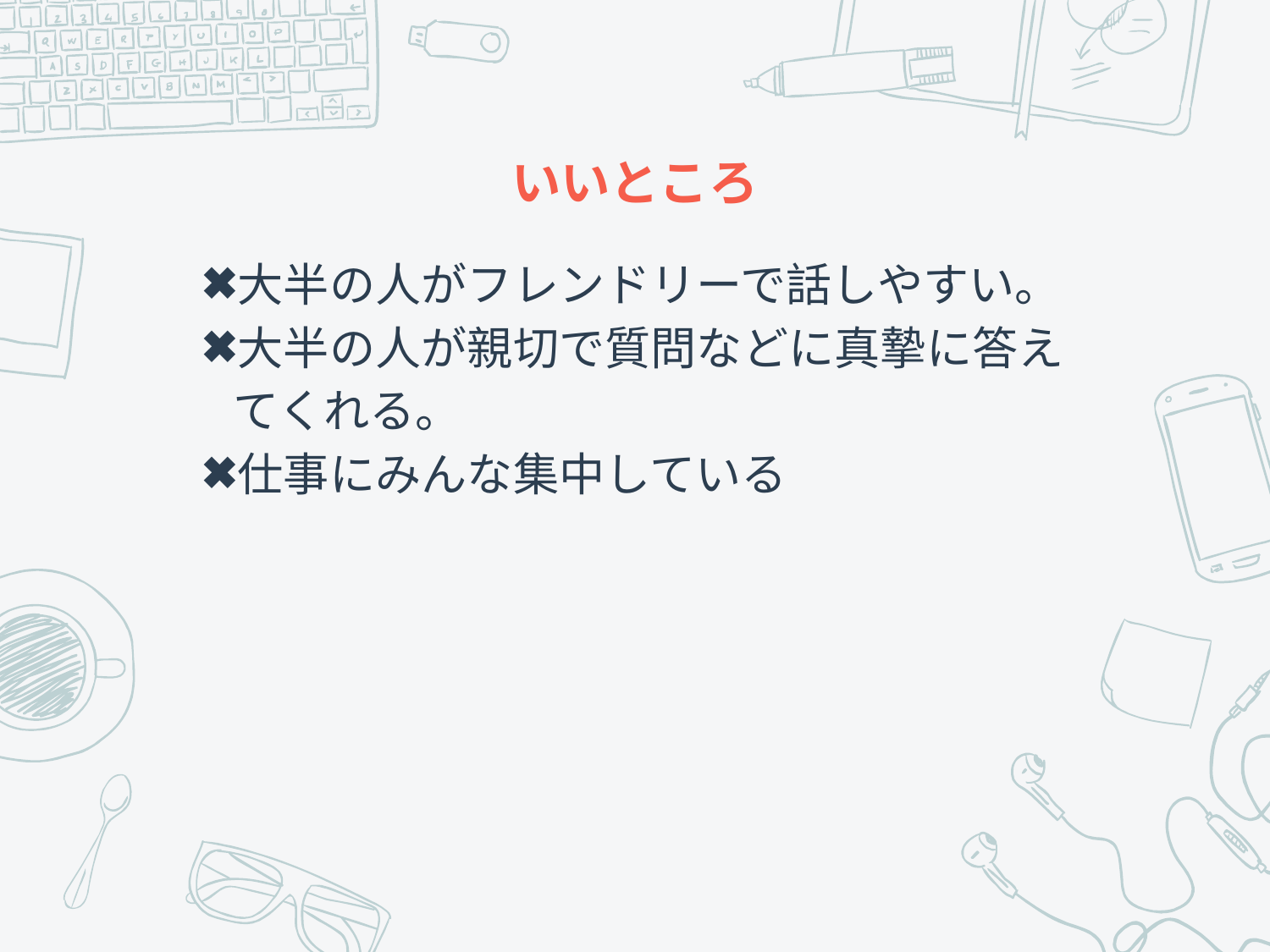

# いいところ
大半の人がフレンドリーで話しやすい。
大半の人が親切で質問などに真摯に答えてくれる。
仕事にみんな集中している